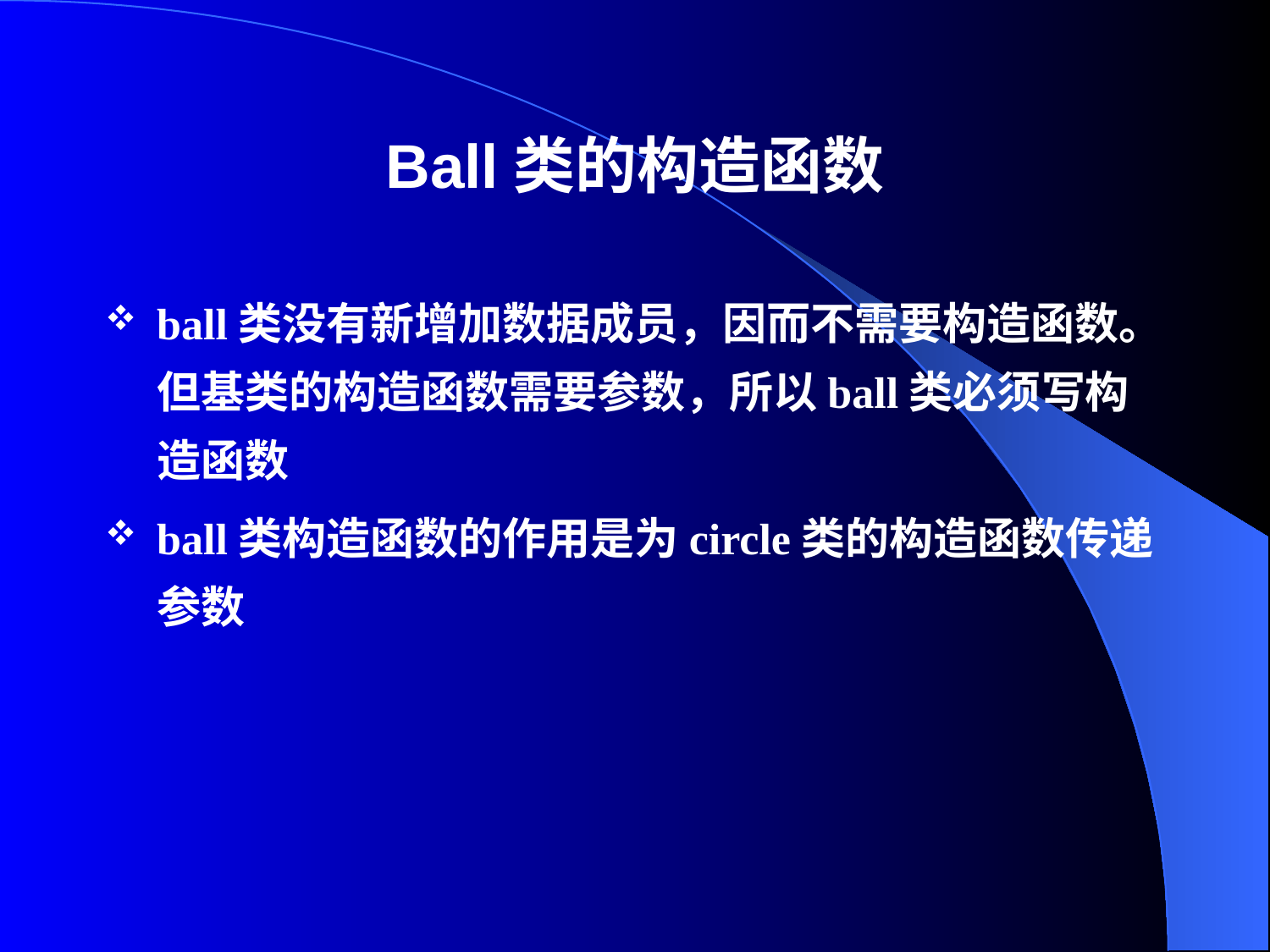

# Ball类的构造函数
ball类没有新增加数据成员，因而不需要构造函数。但基类的构造函数需要参数，所以ball类必须写构造函数
ball类构造函数的作用是为circle类的构造函数传递参数